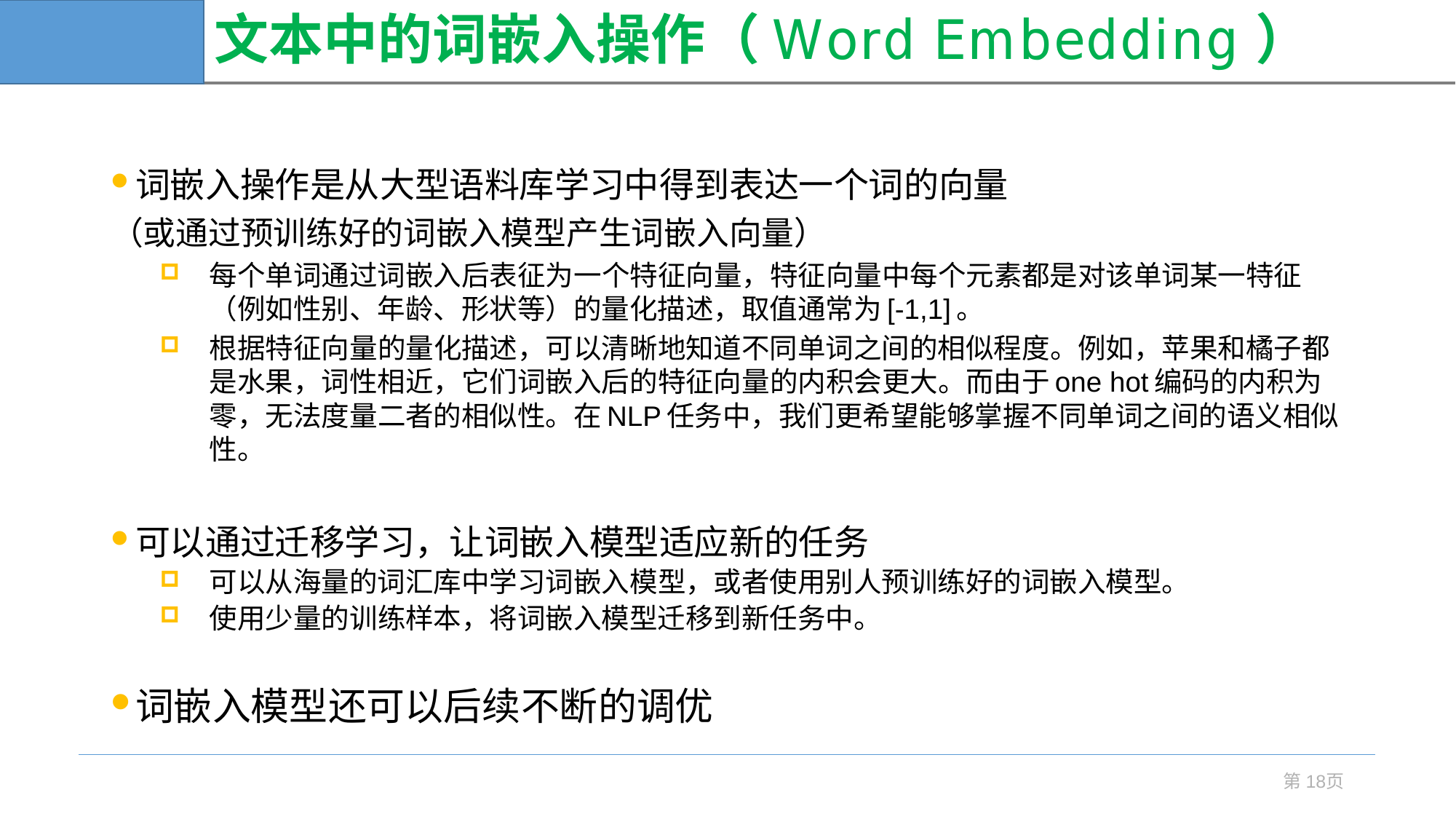

# 文本中的词嵌入操作（Word Embedding）
词嵌入操作是从大型语料库学习中得到表达一个词的向量
（或通过预训练好的词嵌入模型产生词嵌入向量）
每个单词通过词嵌入后表征为一个特征向量，特征向量中每个元素都是对该单词某一特征（例如性别、年龄、形状等）的量化描述，取值通常为[-1,1]。
根据特征向量的量化描述，可以清晰地知道不同单词之间的相似程度。例如，苹果和橘子都是水果，词性相近，它们词嵌入后的特征向量的内积会更大。而由于one hot编码的内积为零，无法度量二者的相似性。在NLP任务中，我们更希望能够掌握不同单词之间的语义相似性。

可以通过迁移学习，让词嵌入模型适应新的任务
可以从海量的词汇库中学习词嵌入模型，或者使用别人预训练好的词嵌入模型。
使用少量的训练样本，将词嵌入模型迁移到新任务中。

词嵌入模型还可以后续不断的调优

第18页